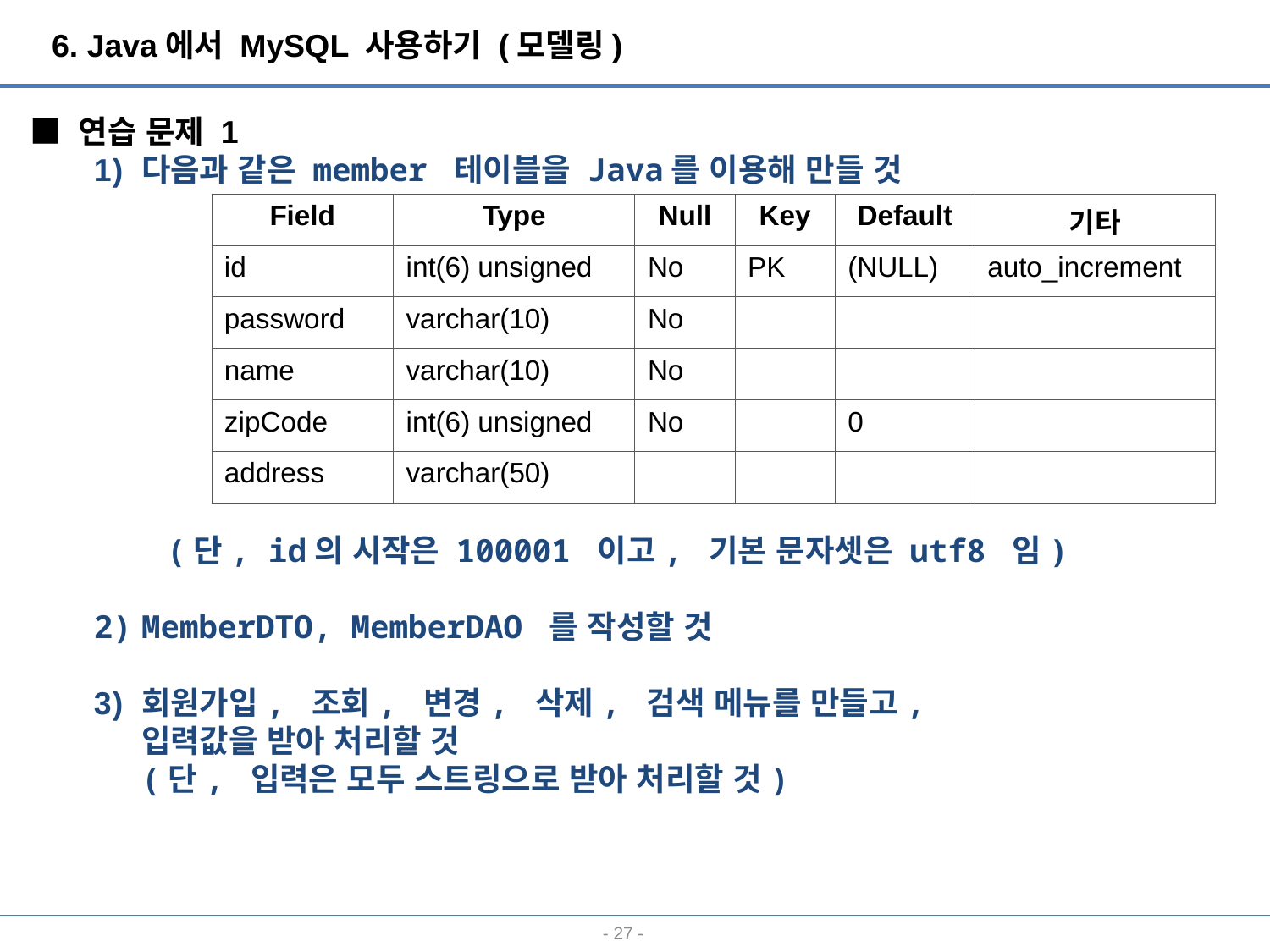

6. Java에서 MySQL 사용하기 (모델링)
■ 연습 문제 1
다음과 같은 member 테이블을 Java를 이용해 만들 것
  (단, id의 시작은 100001 이고, 기본 문자셋은 utf8 임)
MemberDTO, MemberDAO 를 작성할 것
회원가입, 조회, 변경, 삭제, 검색 메뉴를 만들고,
입력값을 받아 처리할 것
(단, 입력은 모두 스트링으로 받아 처리할 것)

| Field | Type | Null | Key | Default | 기타 |
| --- | --- | --- | --- | --- | --- |
| id | int(6) unsigned | No | PK | (NULL) | auto\_increment |
| password | varchar(10) | No |  |  |  |
| name | varchar(10) | No |  |  |  |
| zipCode | int(6) unsigned | No |  | 0 |  |
| address | varchar(50) |  |  |  |  |
- 27 -